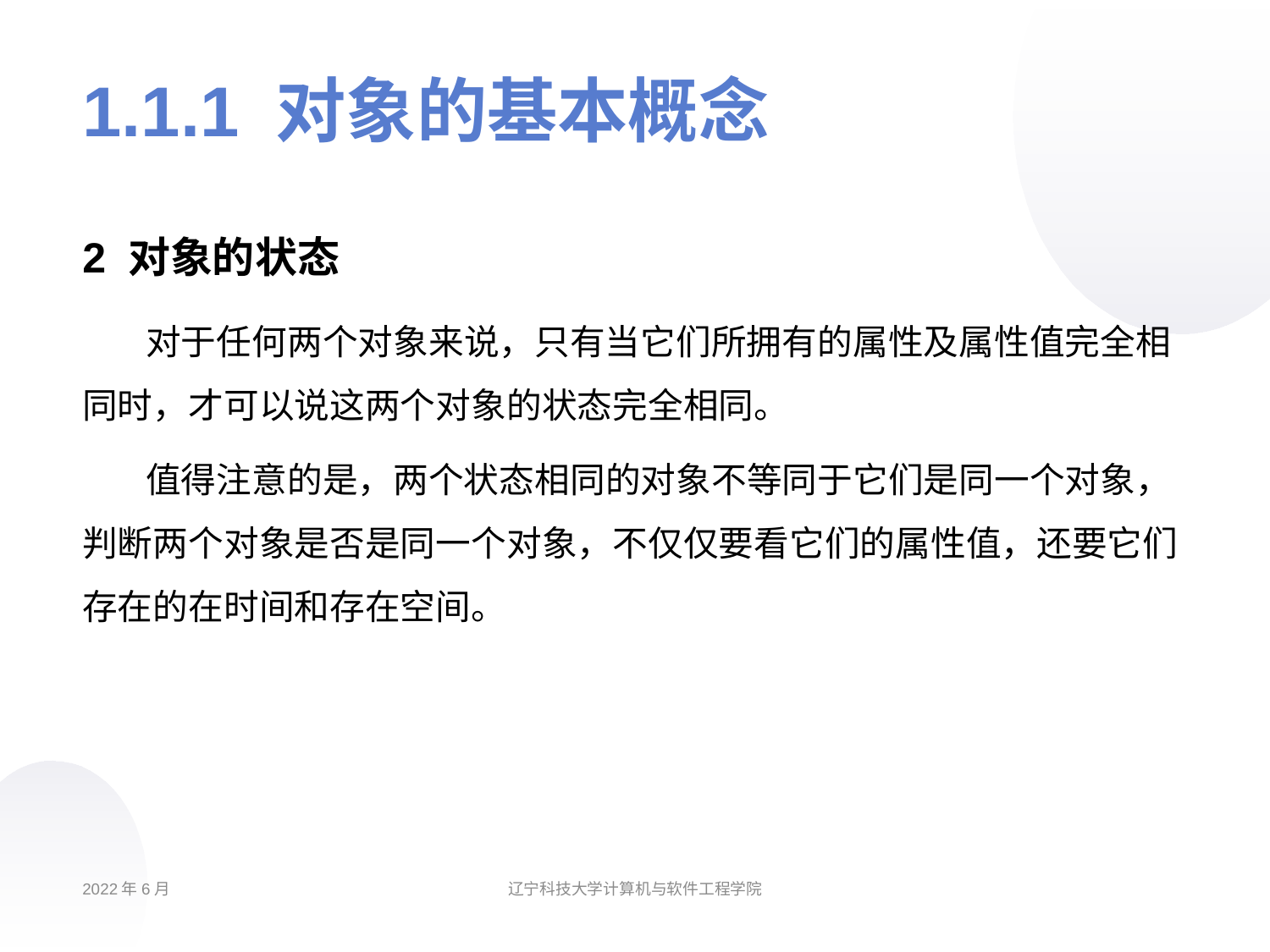

# 1.1.1 对象的基本概念
2 对象的状态
对于任何两个对象来说，只有当它们所拥有的属性及属性值完全相同时，才可以说这两个对象的状态完全相同。
值得注意的是，两个状态相同的对象不等同于它们是同一个对象，判断两个对象是否是同一个对象，不仅仅要看它们的属性值，还要它们存在的在时间和存在空间。

2022年6月
辽宁科技大学计算机与软件工程学院
12